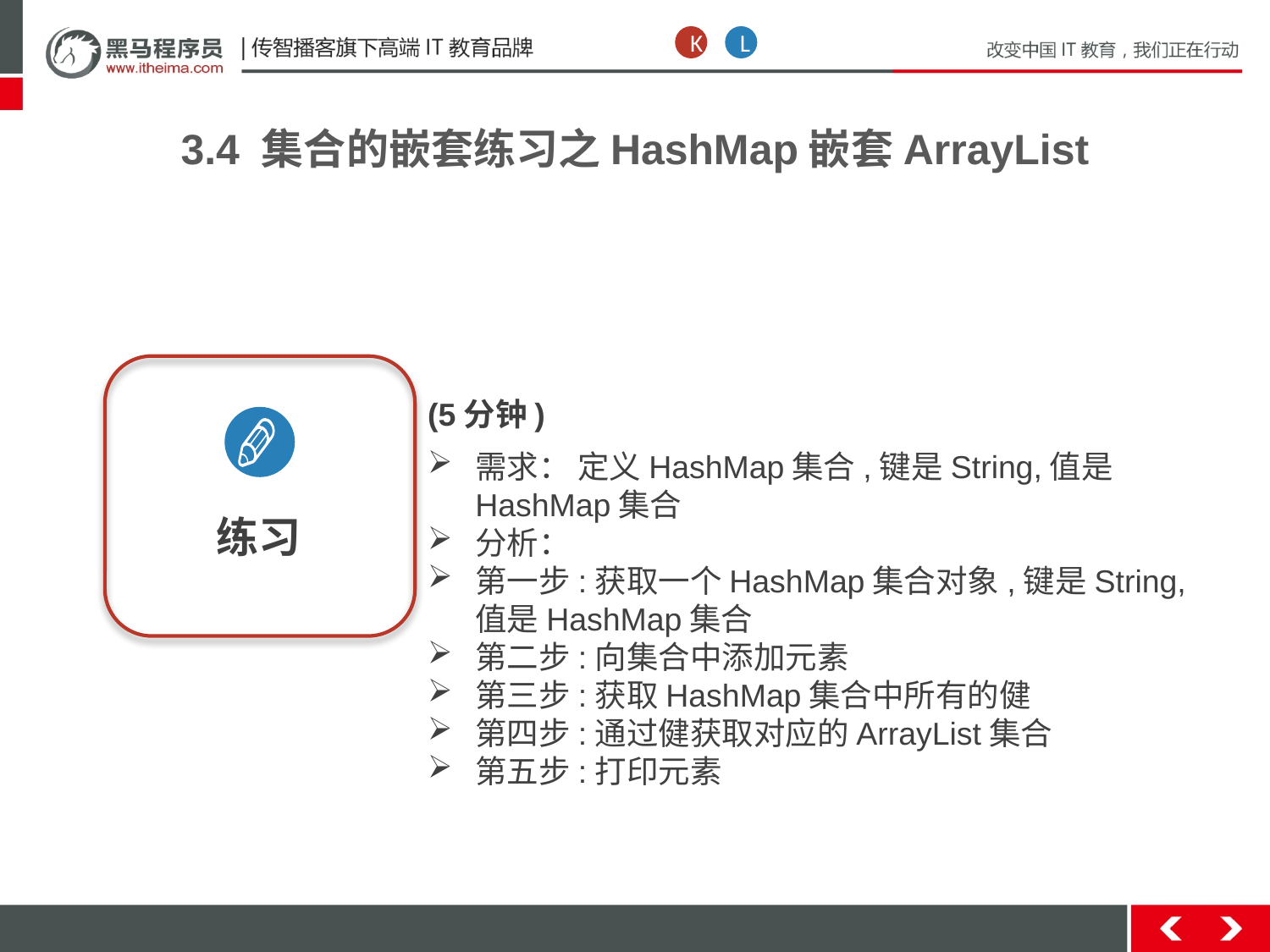

K
L
3.4 集合的嵌套练习之HashMap嵌套ArrayList

练习
(5分钟)
需求： 定义HashMap集合,键是String,值是HashMap集合
分析：
第一步:获取一个HashMap集合对象,键是String,值是HashMap集合
第二步:向集合中添加元素
第三步:获取HashMap集合中所有的健
第四步:通过健获取对应的ArrayList集合
第五步:打印元素